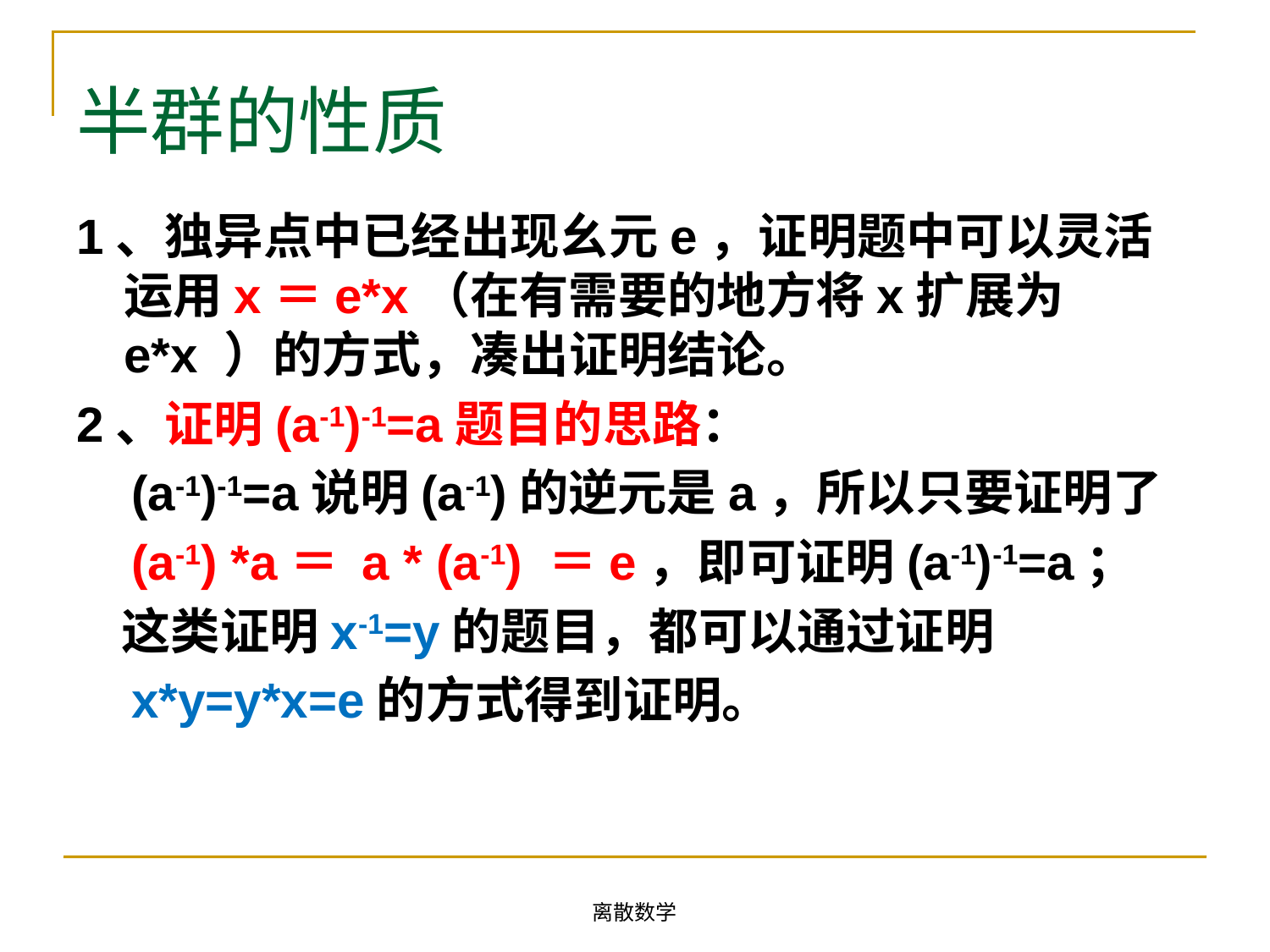

# 半群的性质
1、独异点中已经出现幺元e，证明题中可以灵活运用x＝e*x（在有需要的地方将x扩展为e*x ）的方式，凑出证明结论。
2、证明(a-1)-1=a题目的思路：
    (a-1)-1=a说明(a-1)的逆元是a，所以只要证明了
    (a-1) *a＝ a * (a-1) ＝e，即可证明(a-1)-1=a；
   这类证明x-1=y的题目，都可以通过证明
    x*y=y*x=e的方式得到证明。

53
离散数学